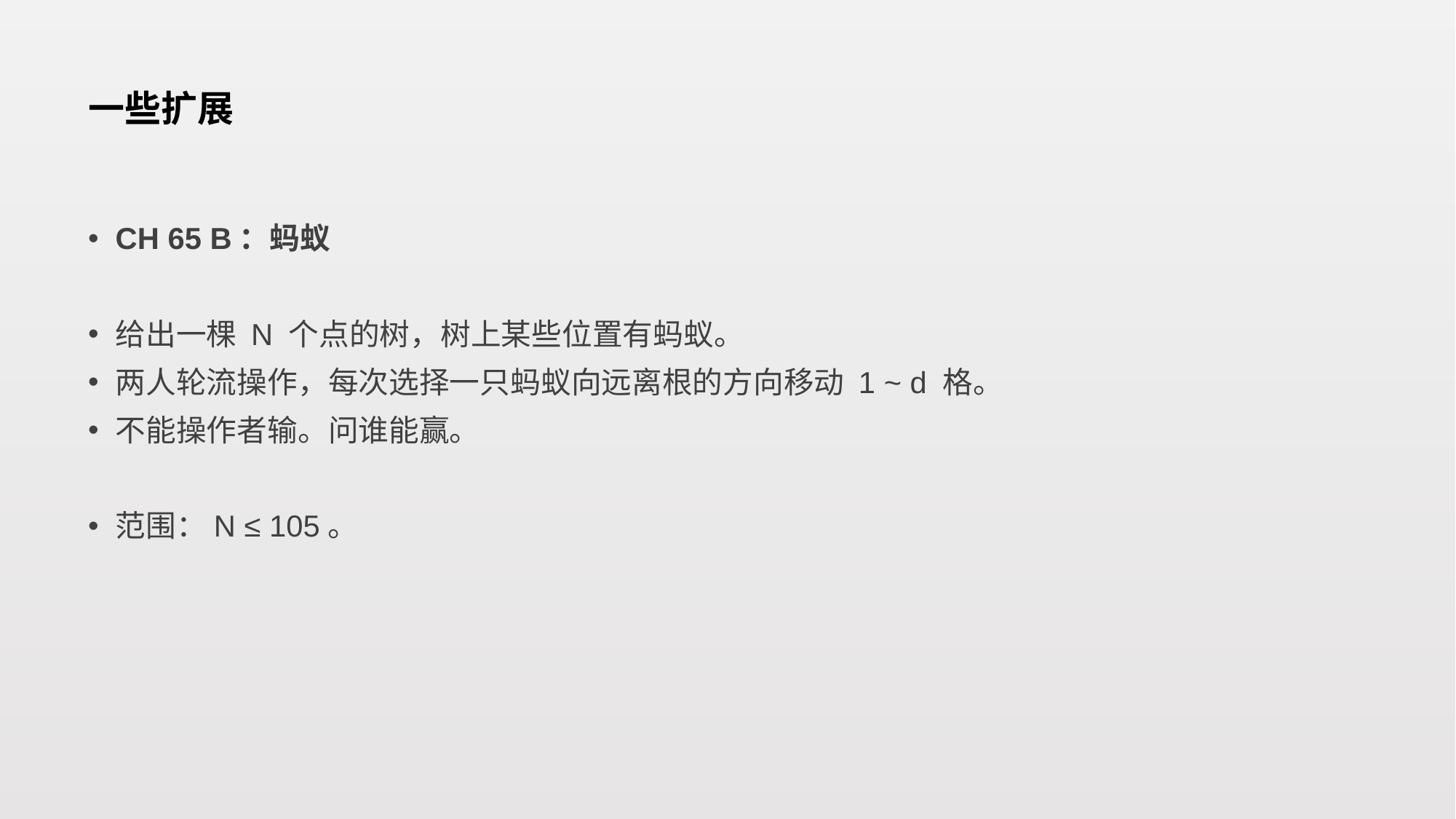

# 一些扩展
CH 65 B：蚂蚁

给出一棵 N 个点的树，树上某些位置有蚂蚁。
两人轮流操作，每次选择一只蚂蚁向远离根的方向移动 1 ~ d 格。
不能操作者输。问谁能赢。

范围：N ≤ 105。